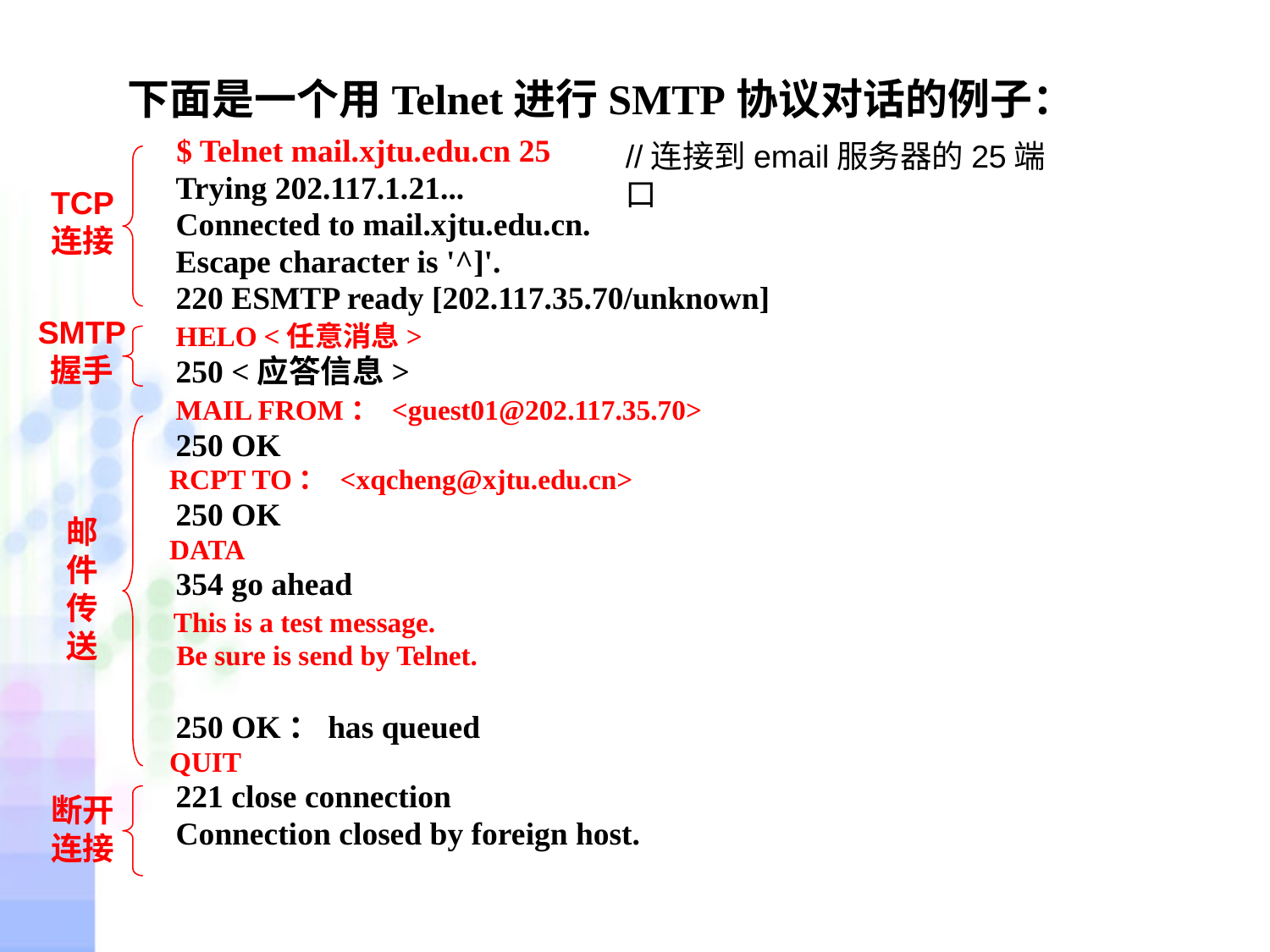

下面是一个用Telnet进行SMTP协议对话的例子：
       $ Telnet mail.xjtu.edu.cn 25
      Trying 202.117.1.21...
      Connected to mail.xjtu.edu.cn.
      Escape character is '^]'.
      220 ESMTP ready [202.117.35.70/unknown]
      HELO <任意消息>
      250 <应答信息>
      MAIL FROM： <guest01@202.117.35.70>
      250 OK
      RCPT TO： <xqcheng@xjtu.edu.cn>
      250 OK
      DATA
      354 go ahead
      This is a test message.
       Be sure is send by Telnet.

      250 OK：has queued
      QUIT
      221 close connection
      Connection closed by foreign host.
//连接到email服务器的25端口

TCP
连接
SMTP
握手

邮
件
传
送
断开
连接